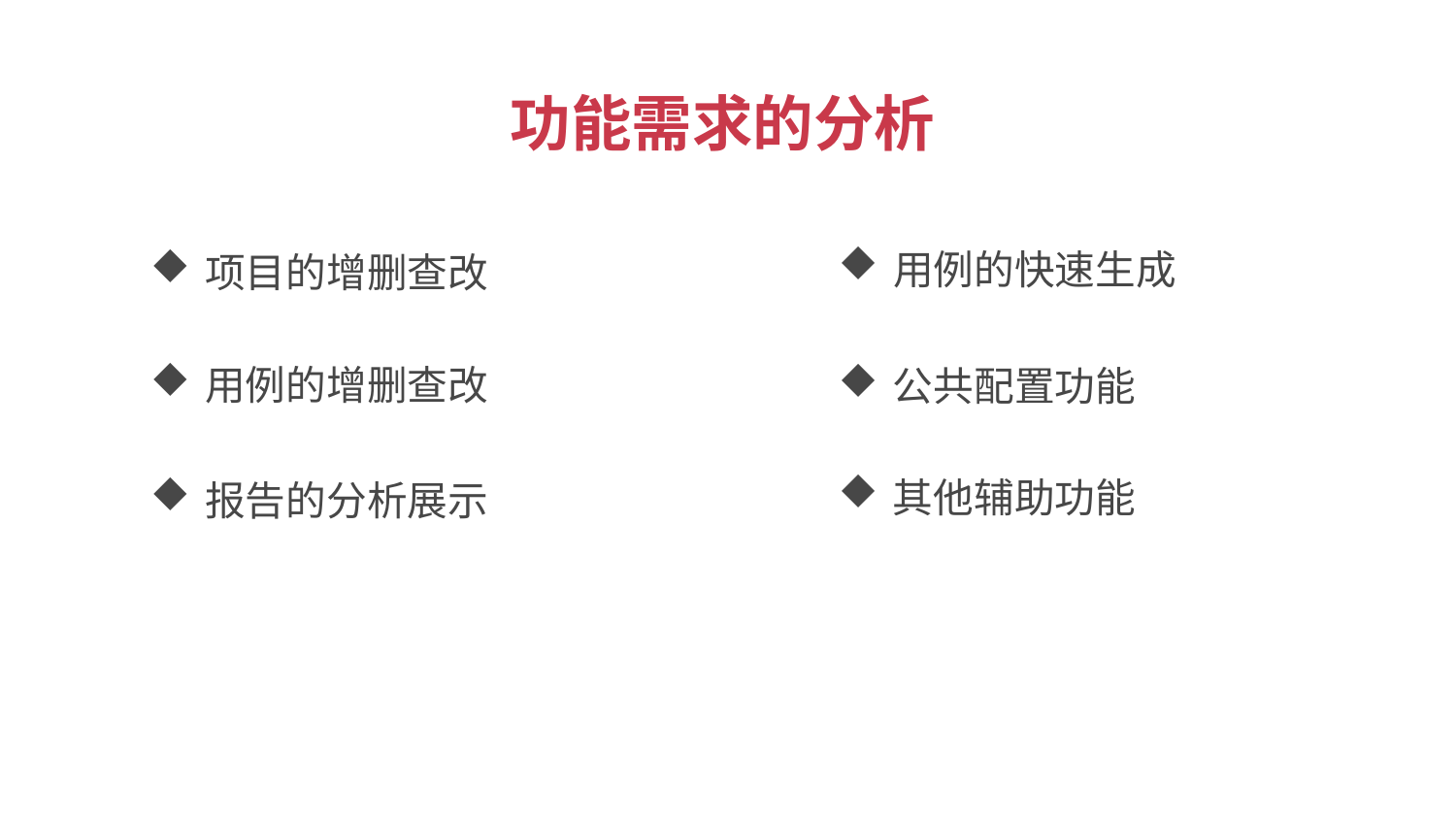

功能需求的分析
用例的快速生成
项目的增删查改

用例的增删查改
公共配置功能
其他辅助功能
报告的分析展示